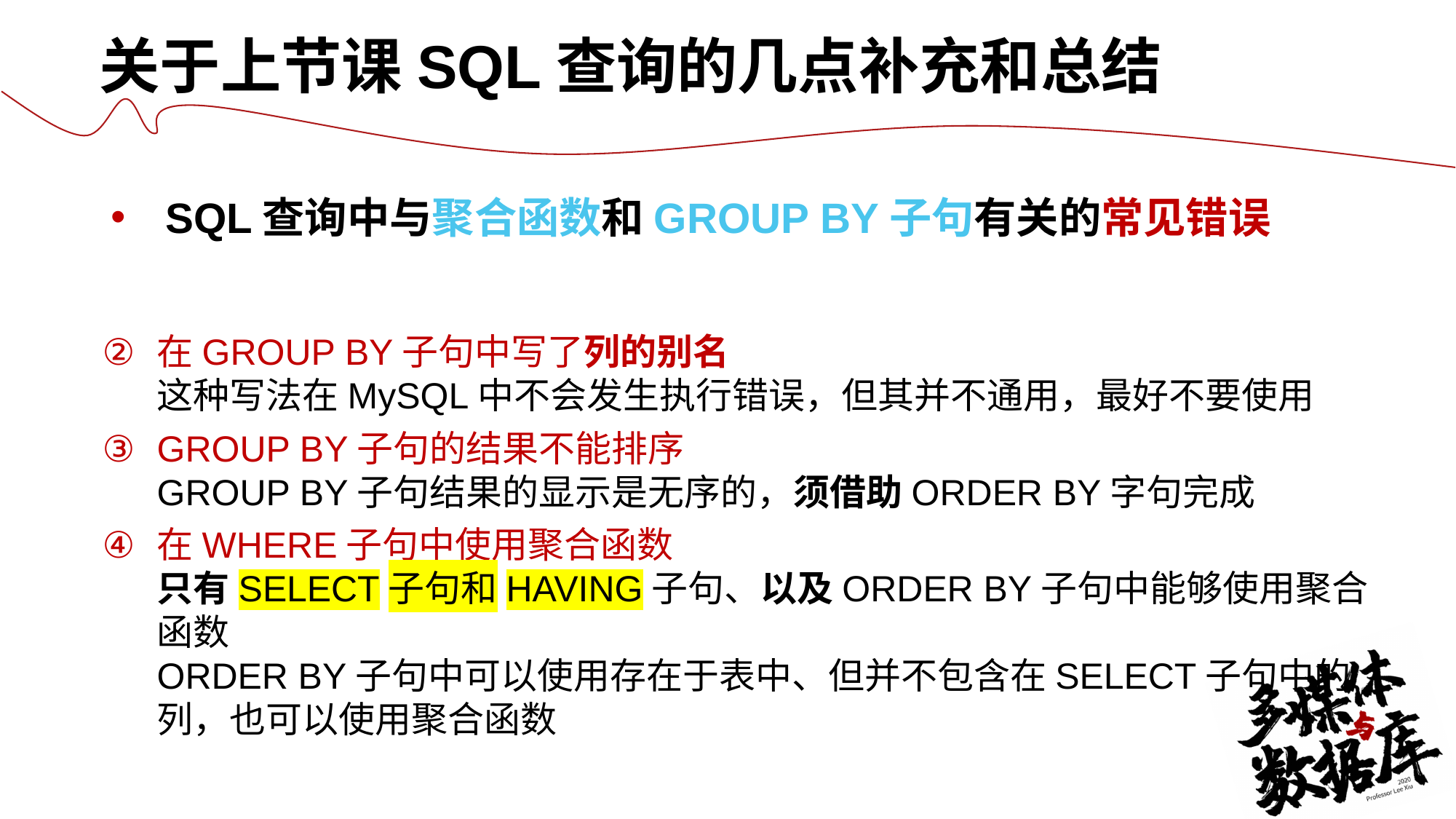

关于上节课SQL查询的几点补充和总结
SQL查询中与聚合函数和GROUP BY子句有关的常见错误
在GROUP BY子句中写了列的别名
这种写法在MySQL中不会发生执行错误，但其并不通用，最好不要使用
GROUP BY子句的结果不能排序
GROUP BY子句结果的显示是无序的，须借助ORDER BY字句完成
在WHERE子句中使用聚合函数
只有SELECT子句和HAVING子句、以及ORDER BY子句中能够使用聚合函数
ORDER BY子句中可以使用存在于表中、但并不包含在SELECT子句中的列，也可以使用聚合函数